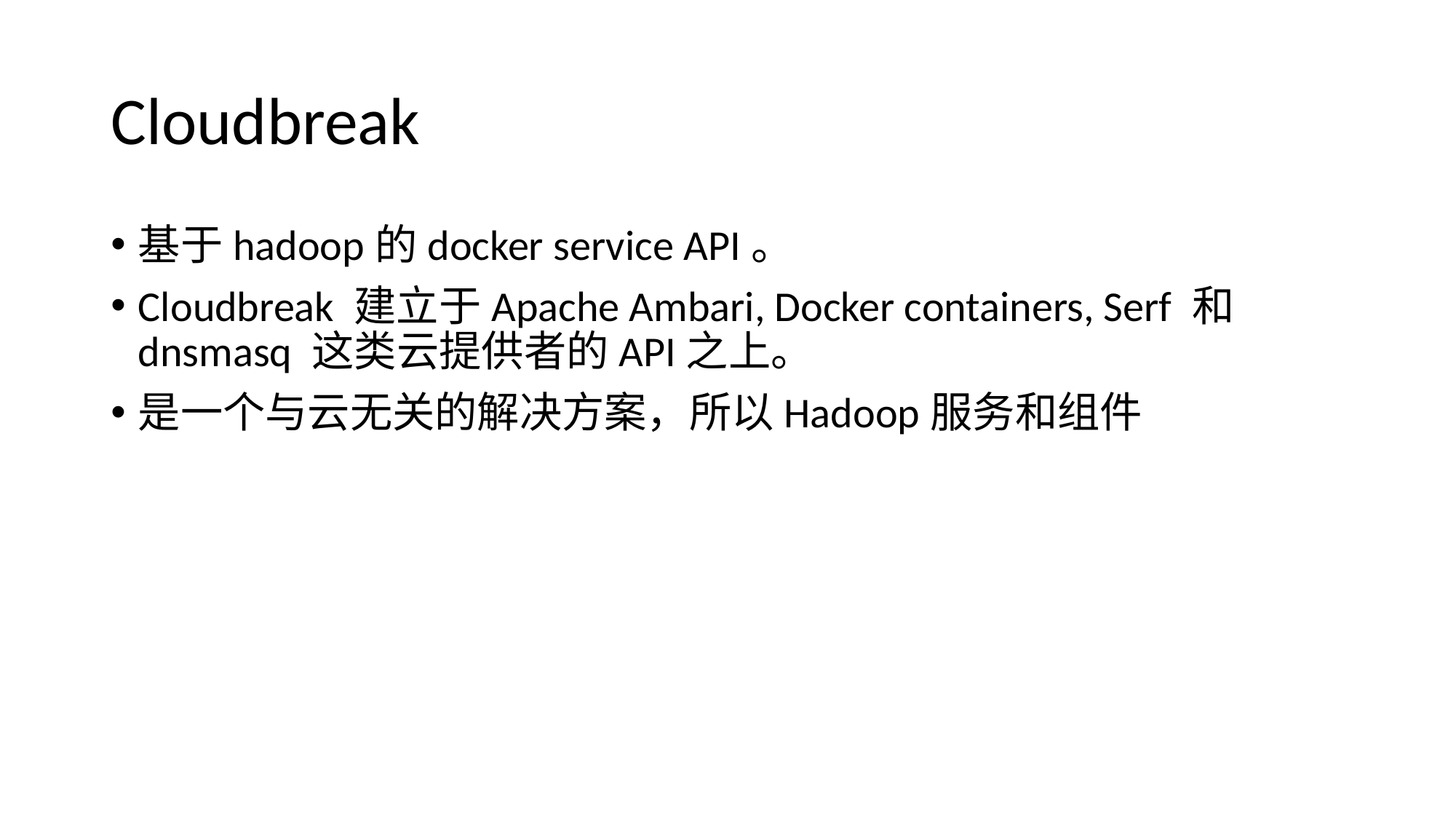

# Cloudbreak
基于hadoop的docker service API。
Cloudbreak 建立于Apache Ambari, Docker containers, Serf 和 dnsmasq 这类云提供者的API之上。
是一个与云无关的解决方案，所以Hadoop服务和组件